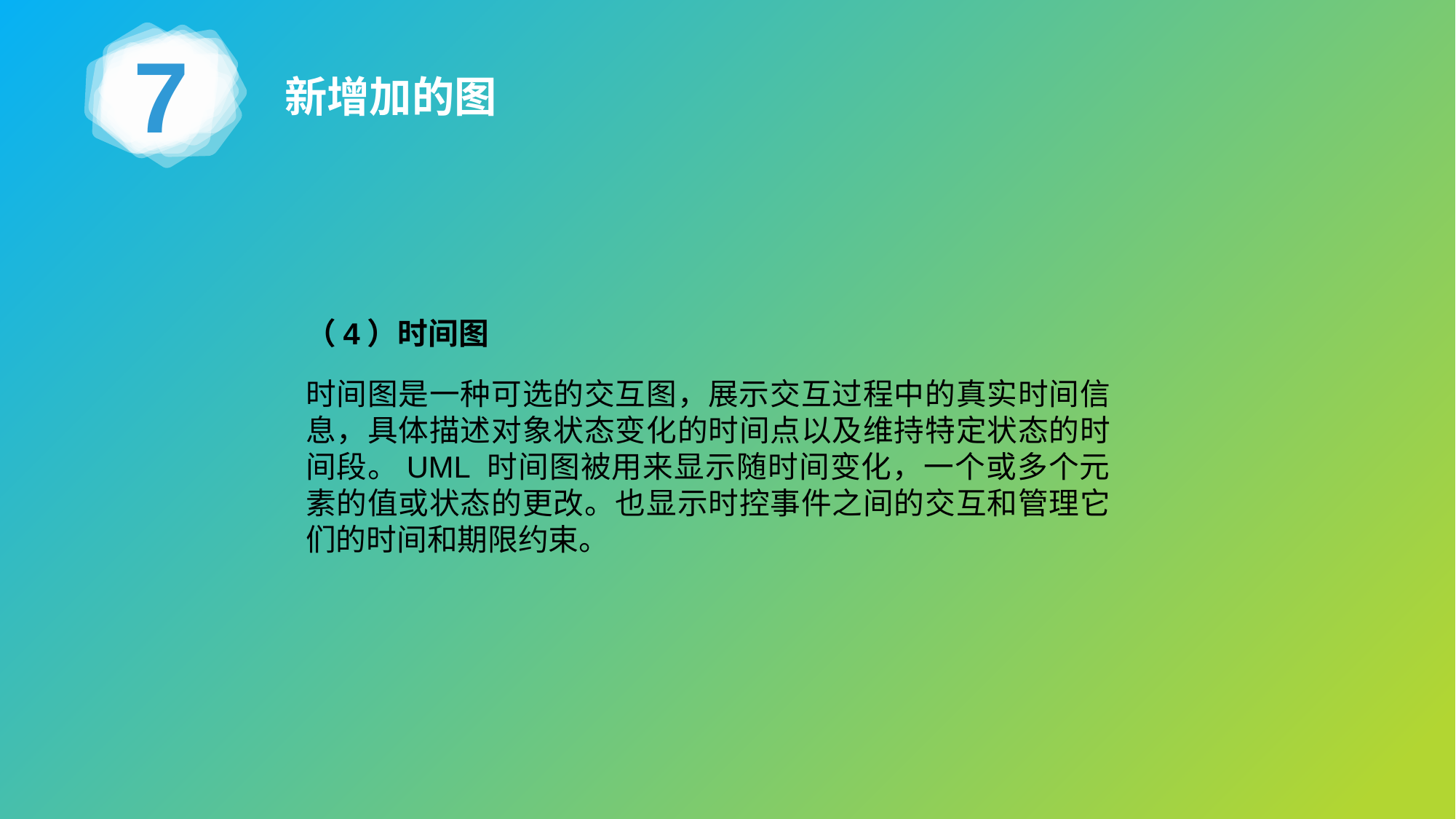

7

新增加的图
（4）时间图
时间图是一种可选的交互图，展示交互过程中的真实时间信息，具体描述对象状态变化的时间点以及维持特定状态的时间段。UML 时间图被用来显示随时间变化，一个或多个元素的值或状态的更改。也显示时控事件之间的交互和管理它们的时间和期限约束。